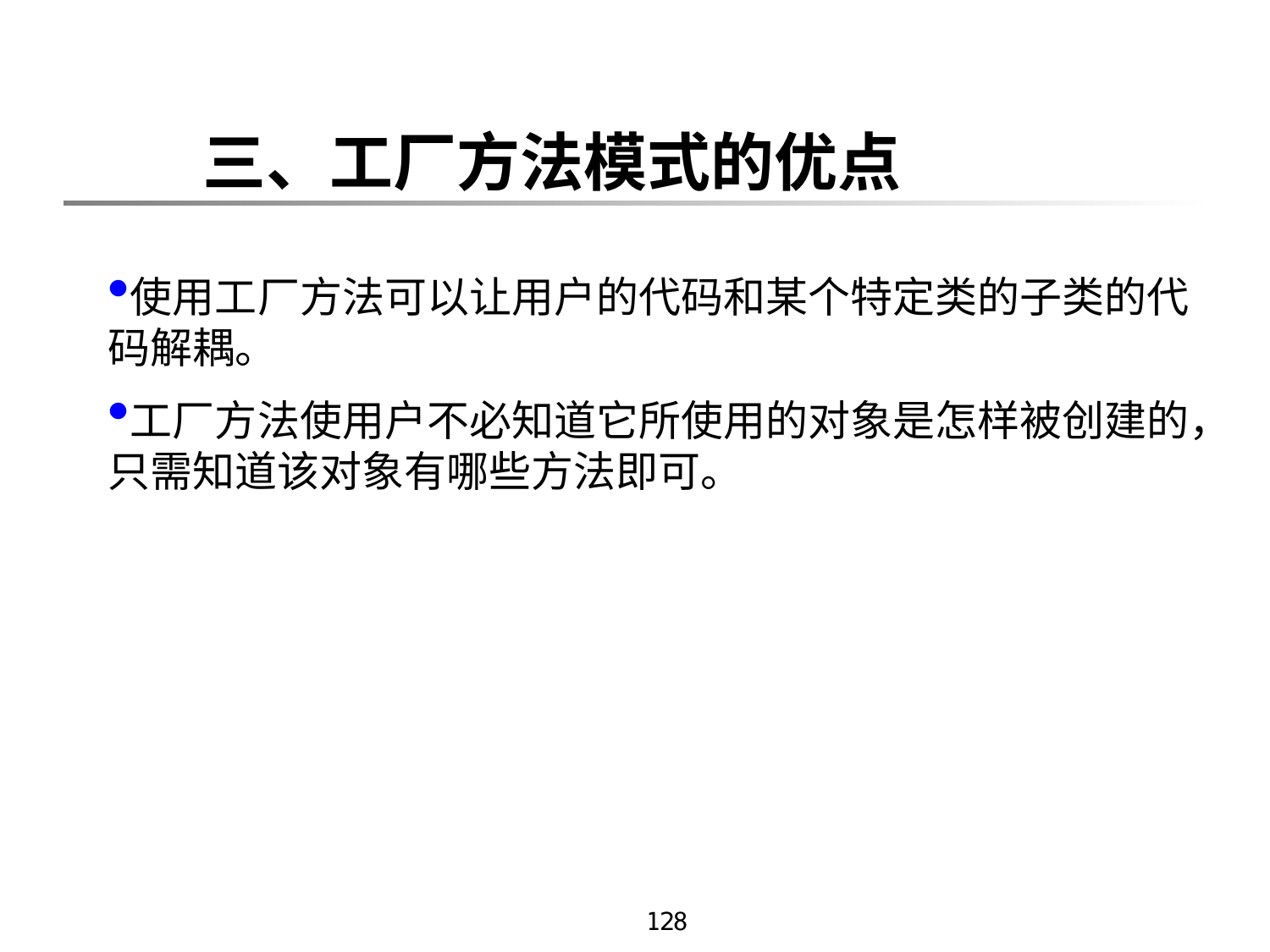

三、工厂方法模式的优点

使用工厂方法可以让用户的代码和某个特定类的子类的代码解耦。
工厂方法使用户不必知道它所使用的对象是怎样被创建的，只需知道该对象有哪些方法即可。

128